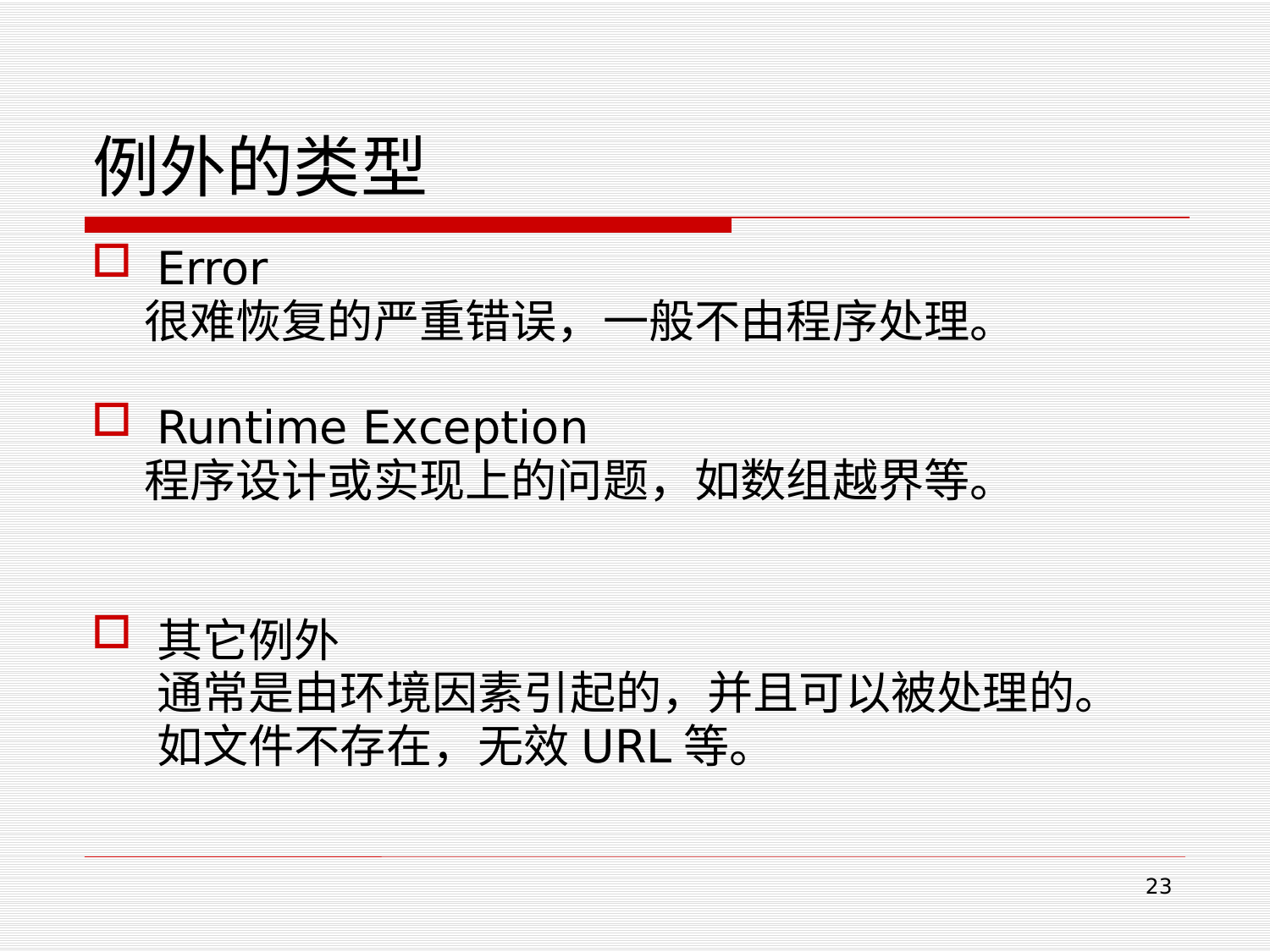

# 例外的类型
Error
    很难恢复的严重错误，一般不由程序处理。

Runtime Exception
    程序设计或实现上的问题，如数组越界等。

其它例外
    	通常是由环境因素引起的，并且可以被处理的。
   	如文件不存在，无效URL等。

23